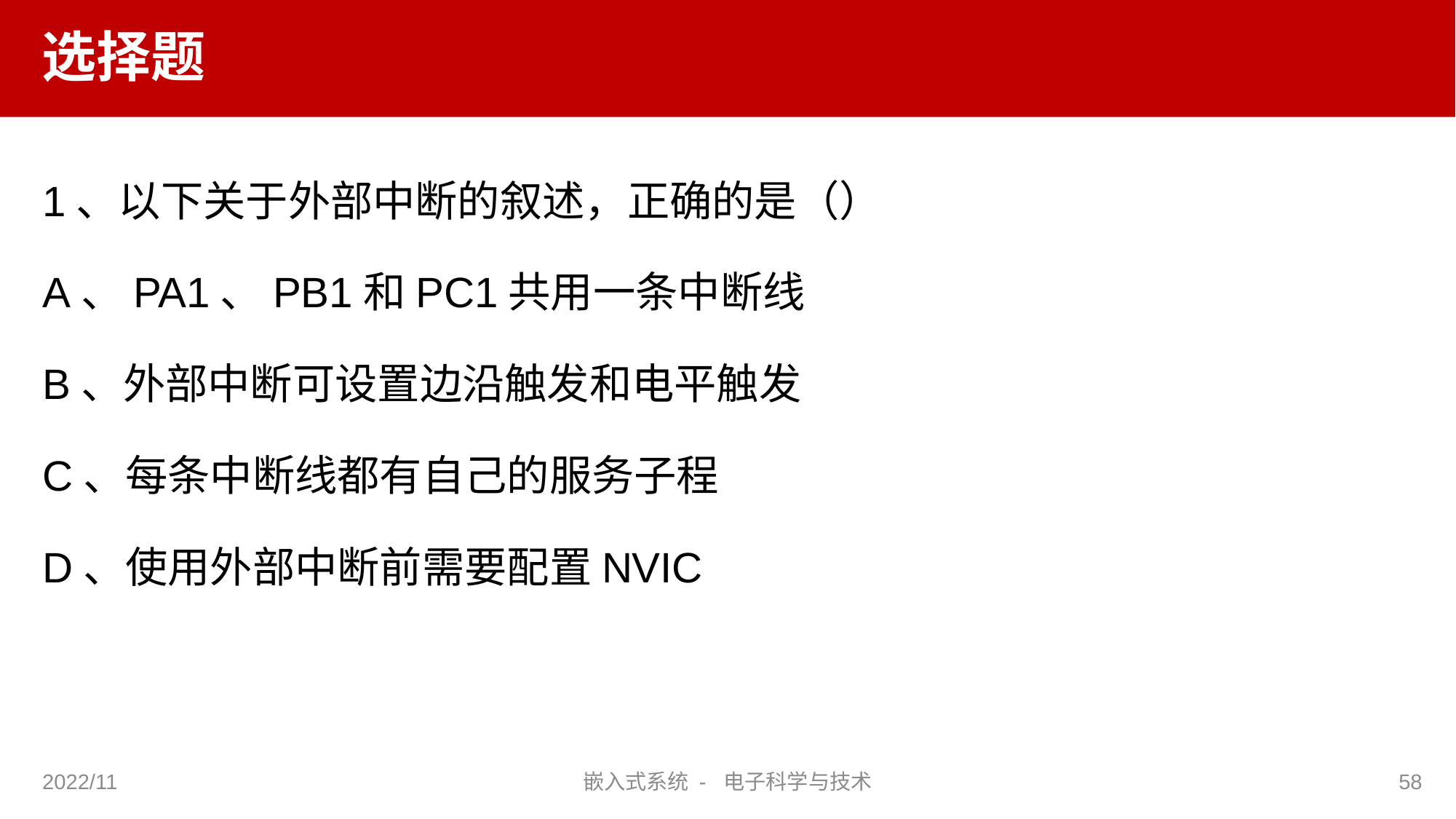

# 选择题
1、以下关于外部中断的叙述，正确的是（）
A、PA1、PB1和PC1共用一条中断线
B、外部中断可设置边沿触发和电平触发
C、每条中断线都有自己的服务子程
D、使用外部中断前需要配置NVIC
2022/11
嵌入式系统 -  电子科学与技术
58